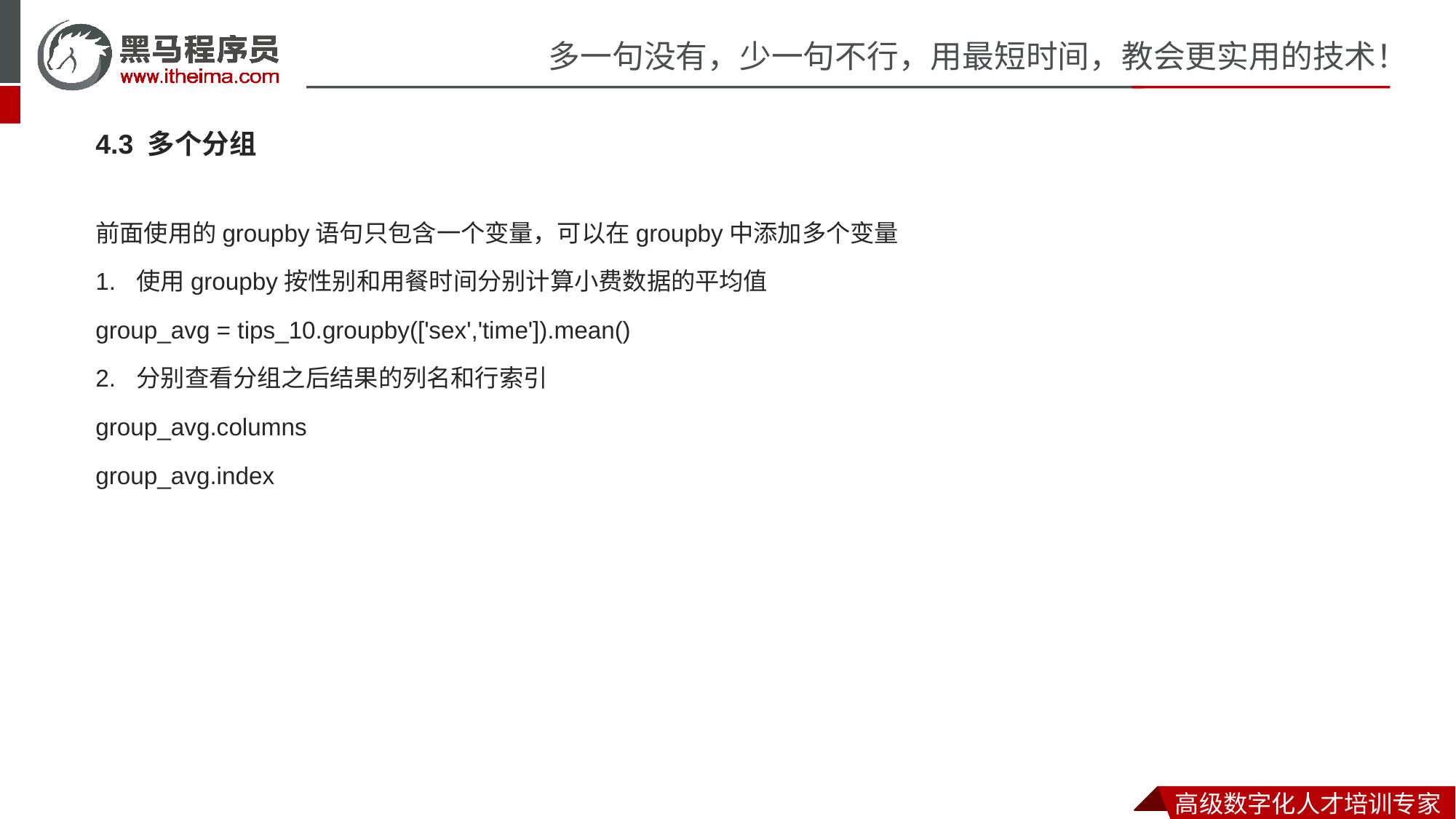

4.3 多个分组
前面使用的groupby语句只包含一个变量，可以在groupby中添加多个变量
使用groupby按性别和用餐时间分别计算小费数据的平均值
group_avg = tips_10.groupby(['sex','time']).mean()
分别查看分组之后结果的列名和行索引
group_avg.columns
group_avg.index